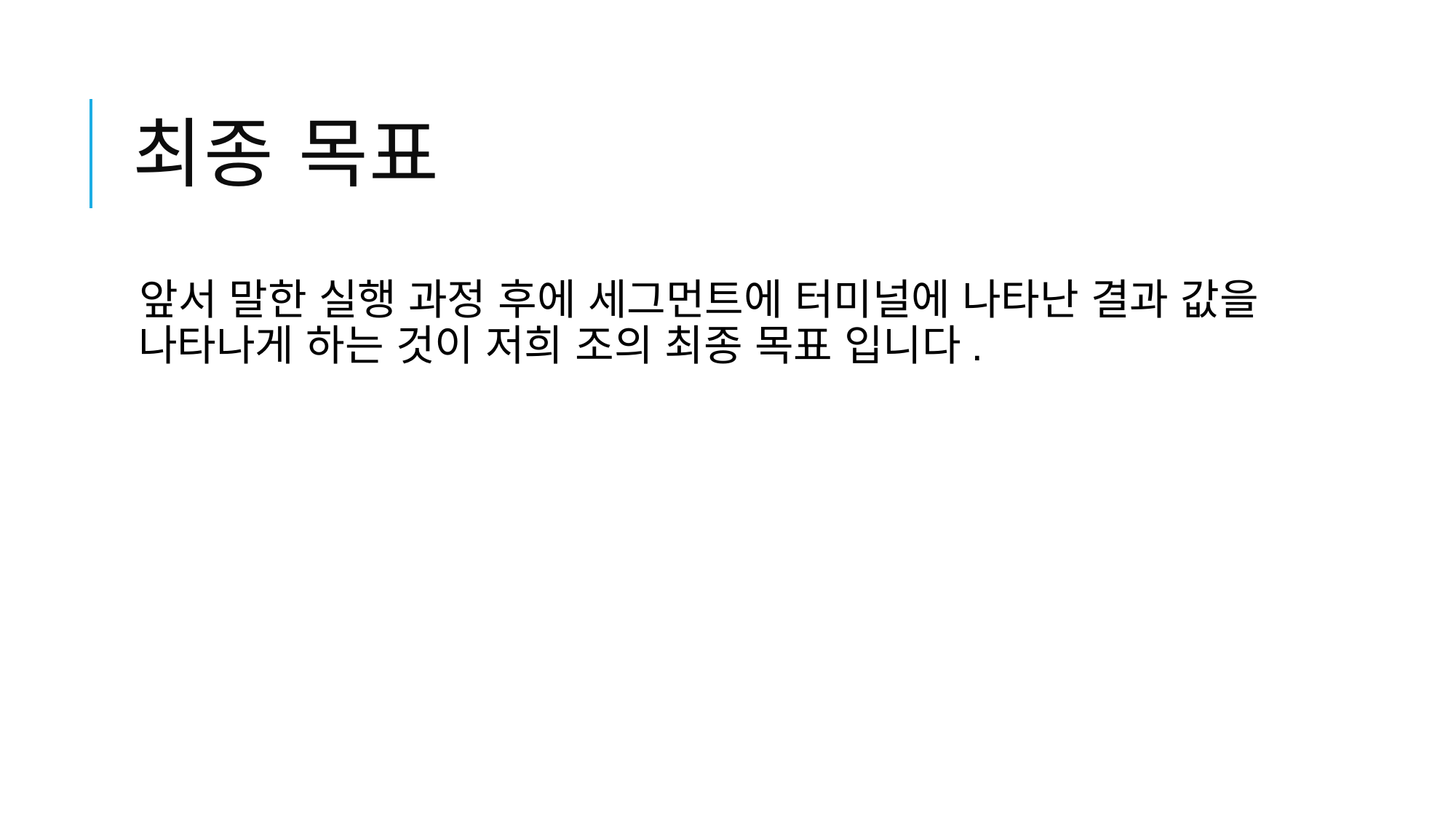

# 최종 목표
앞서 말한 실행 과정 후에 세그먼트에 터미널에 나타난 결과 값을 나타나게 하는 것이 저희 조의 최종 목표 입니다.